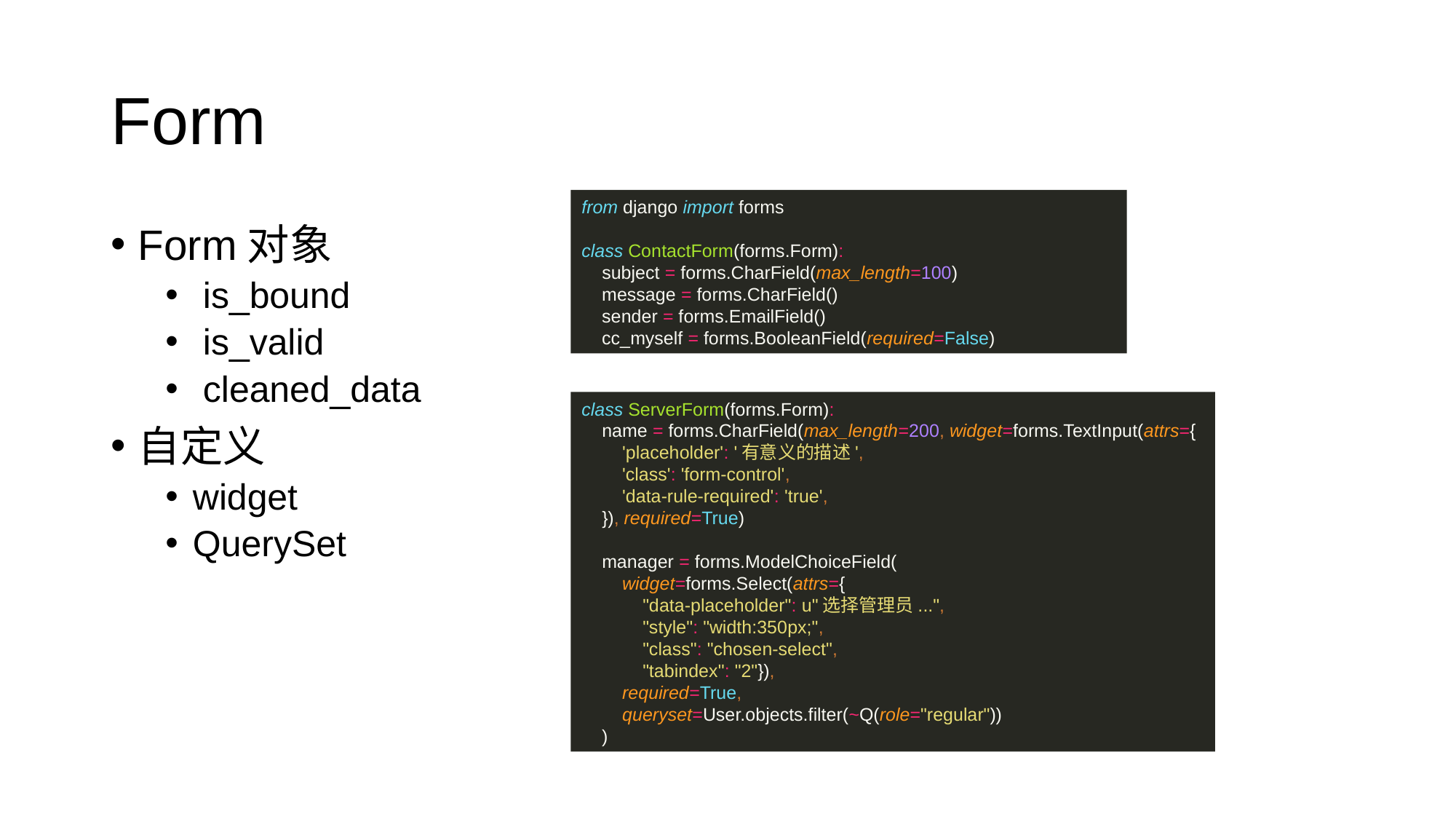

# Form
from django import forms
class ContactForm(forms.Form):
    subject = forms.CharField(max_length=100)
    message = forms.CharField()
    sender = forms.EmailField()
    cc_myself = forms.BooleanField(required=False)
Form对象
 is_bound
 is_valid
 cleaned_data
自定义
widget
QuerySet
class ServerForm(forms.Form):
    name = forms.CharField(max_length=200, widget=forms.TextInput(attrs={
        'placeholder': '有意义的描述',
        'class': 'form-control',
        'data-rule-required': 'true',
    }), required=True)

    manager = forms.ModelChoiceField(
        widget=forms.Select(attrs={
            "data-placeholder": u"选择管理员...",
            "style": "width:350px;",
            "class": "chosen-select",
            "tabindex": "2"}),
        required=True,
        queryset=User.objects.filter(~Q(role="regular"))
    )